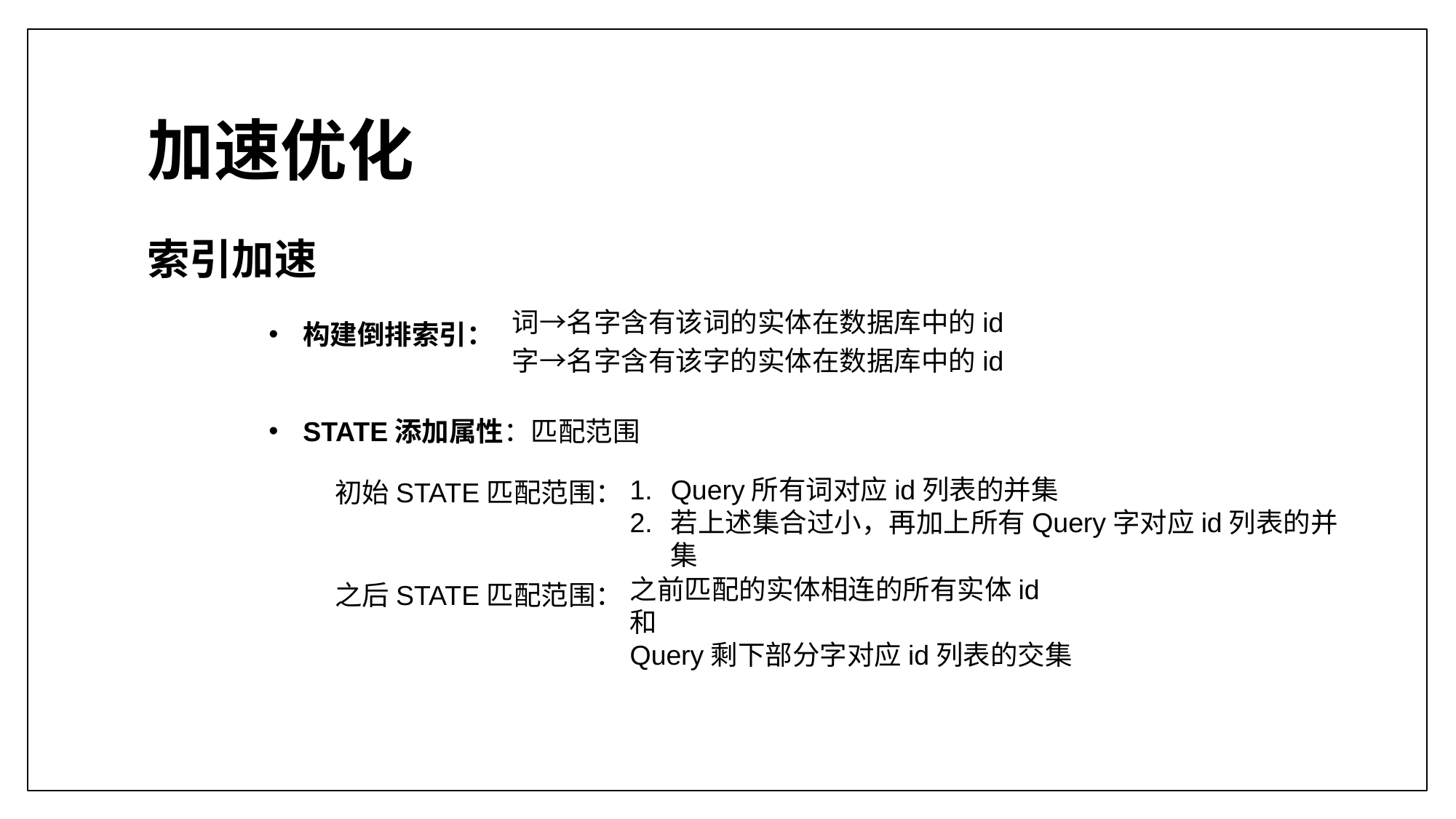

# 加速优化
索引加速
词→名字含有该词的实体在数据库中的id
构建倒排索引：
字→名字含有该字的实体在数据库中的id
STATE添加属性：匹配范围
Query所有词对应id列表的并集
若上述集合过小，再加上所有Query字对应id列表的并集
初始STATE匹配范围：
之前匹配的实体相连的所有实体id
和
Query剩下部分字对应id列表的交集
之后STATE匹配范围：